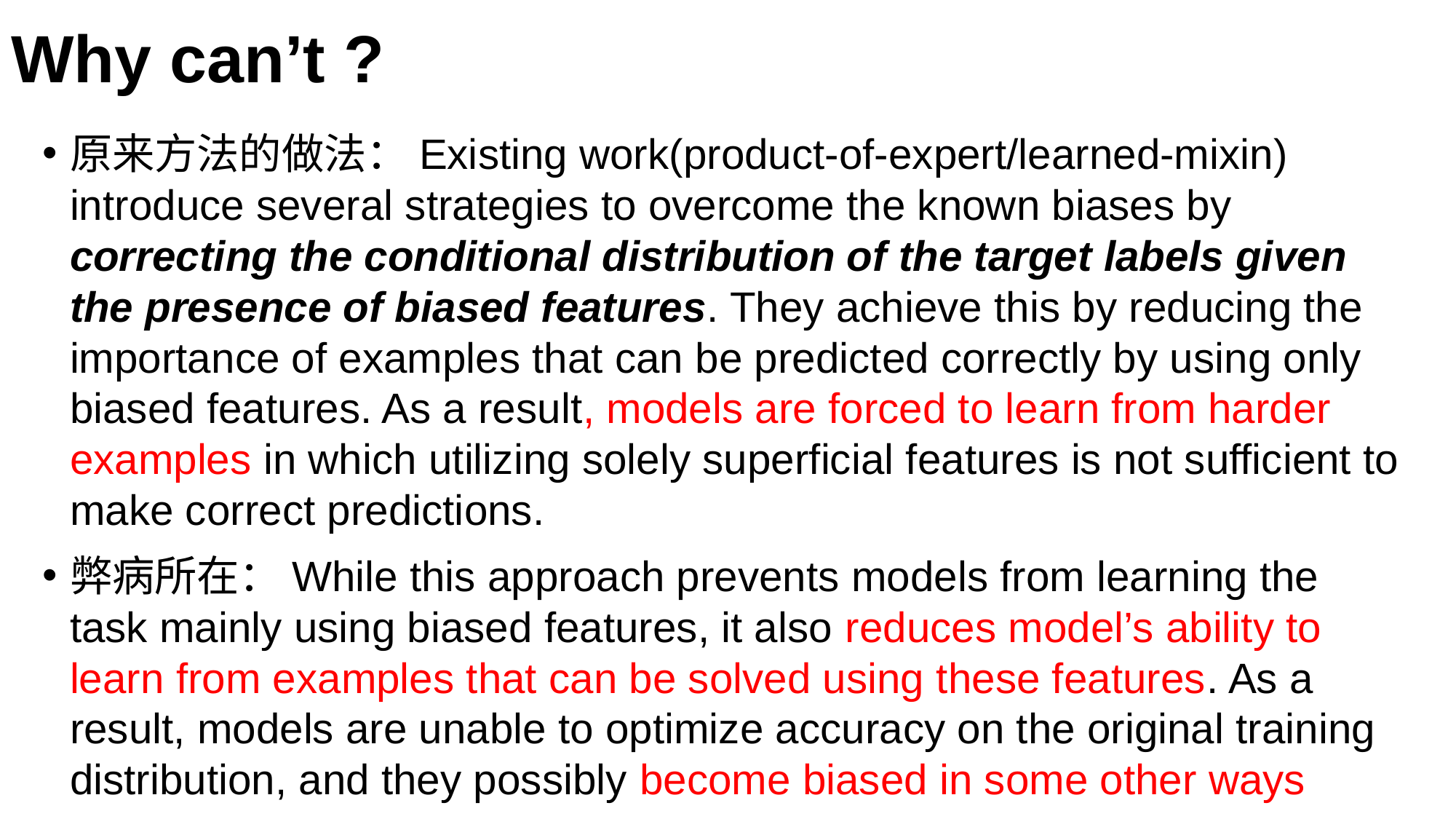

# Why can’t ?
原来方法的做法：Existing work(product-of-expert/learned-mixin) introduce several strategies to overcome the known biases by correcting the conditional distribution of the target labels given the presence of biased features. They achieve this by reducing the importance of examples that can be predicted correctly by using only biased features. As a result, models are forced to learn from harder examples in which utilizing solely superficial features is not sufficient to make correct predictions.
弊病所在：While this approach prevents models from learning the task mainly using biased features, it also reduces model’s ability to learn from examples that can be solved using these features. As a result, models are unable to optimize accuracy on the original training distribution, and they possibly become biased in some other ways